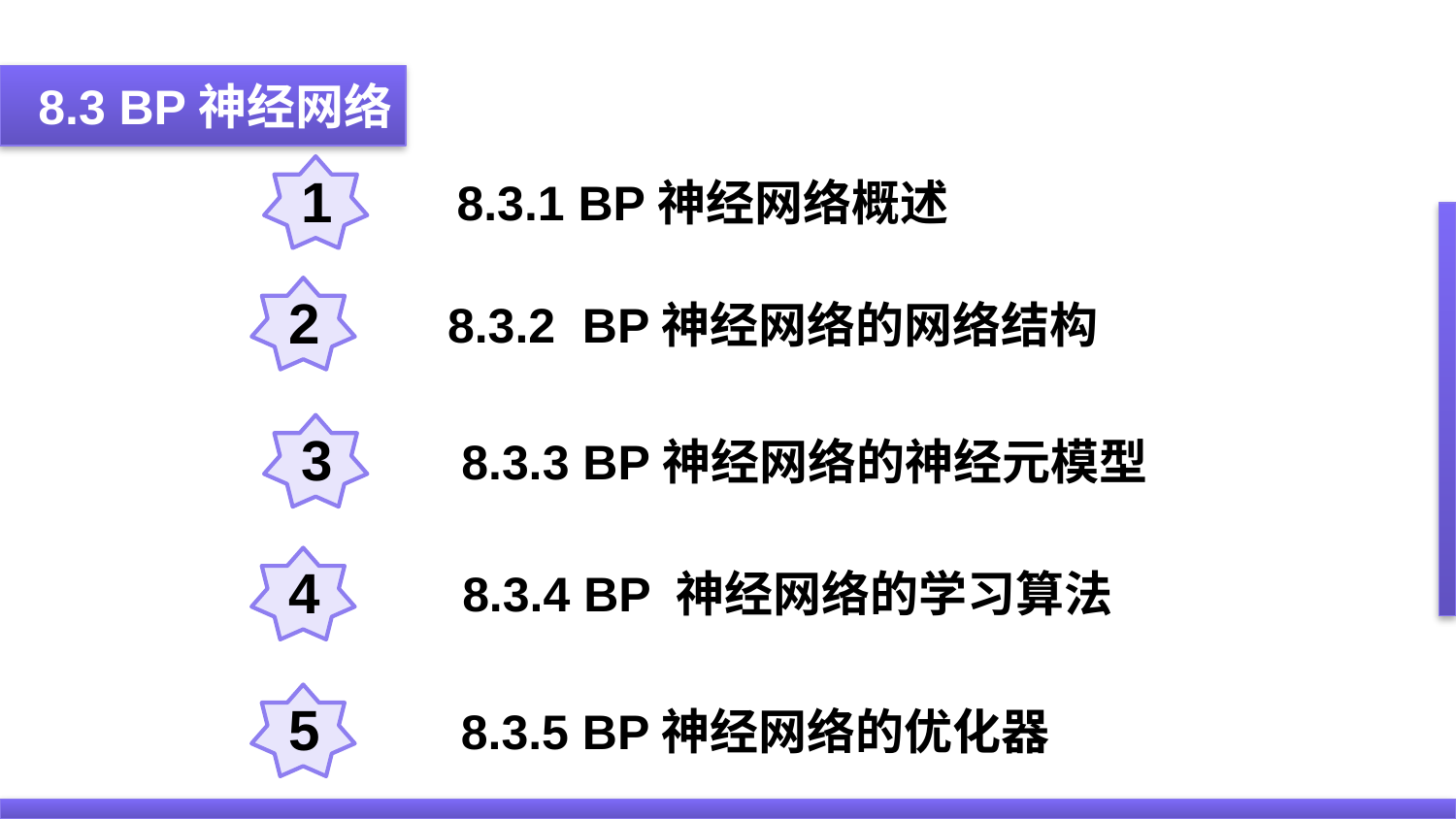

8.3 BP神经网络
1
8.3.1 BP神经网络概述
2
8.3.2  BP神经网络的网络结构
3
8.3.3 BP神经网络的神经元模型
4
8.3.4 BP 神经网络的学习算法
5
8.3.5 BP神经网络的优化器